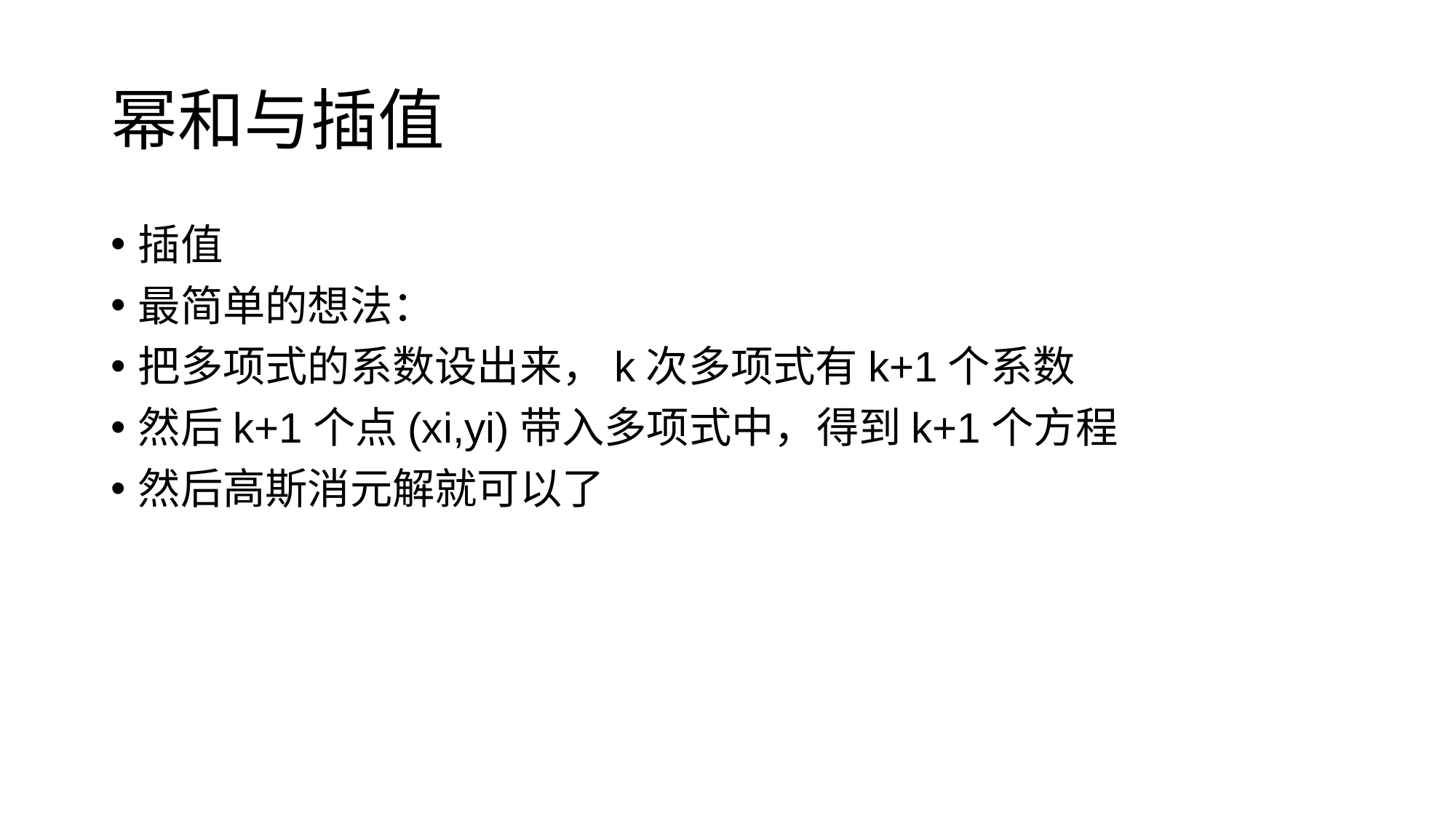

# 幂和与插值
插值
最简单的想法：
把多项式的系数设出来，k次多项式有k+1个系数
然后k+1个点(xi,yi)带入多项式中，得到k+1个方程
然后高斯消元解就可以了